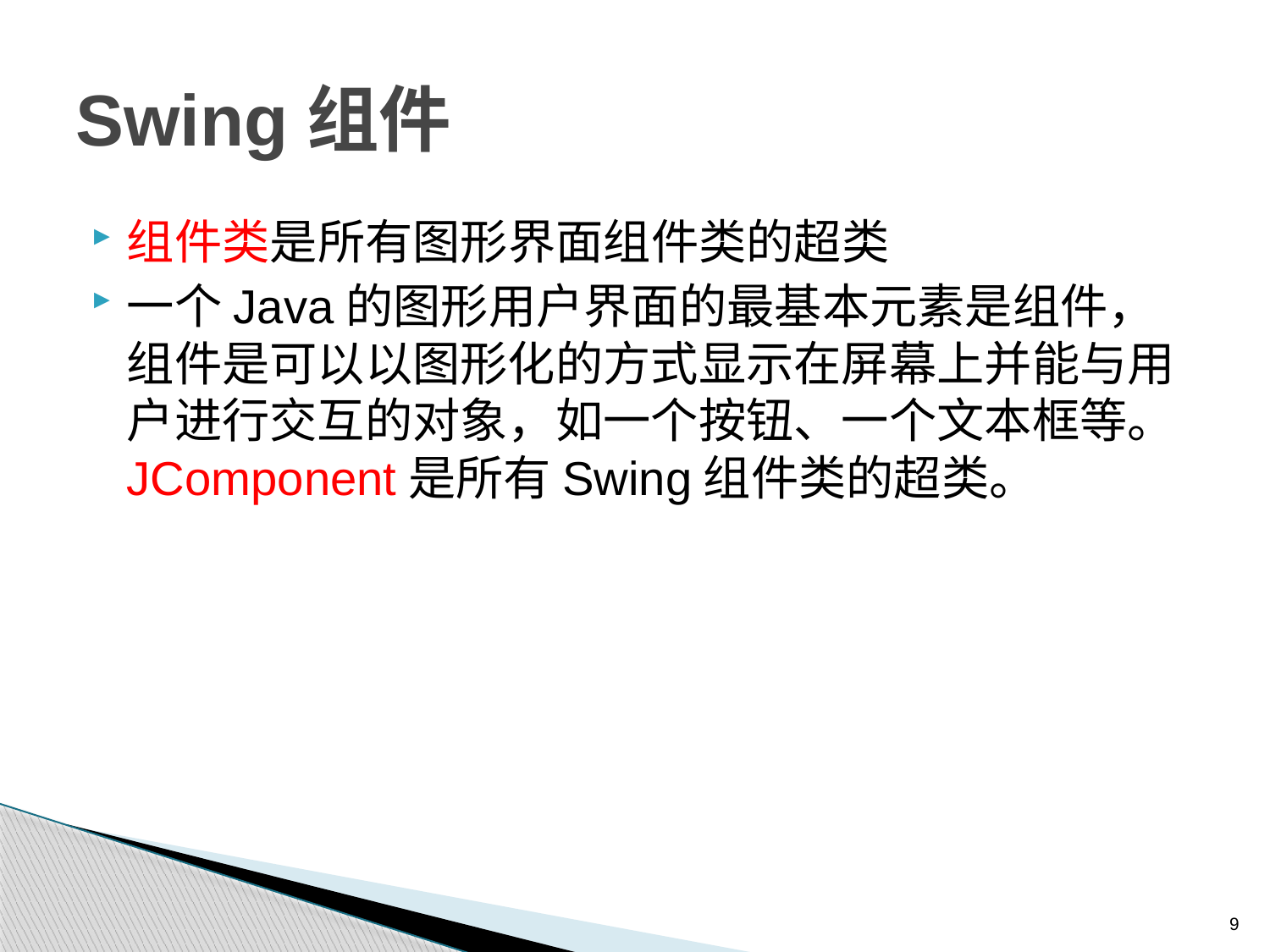

# Swing组件
组件类是所有图形界面组件类的超类
一个Java的图形用户界面的最基本元素是组件，组件是可以以图形化的方式显示在屏幕上并能与用户进行交互的对象，如一个按钮、一个文本框等。JComponent是所有Swing组件类的超类。
9